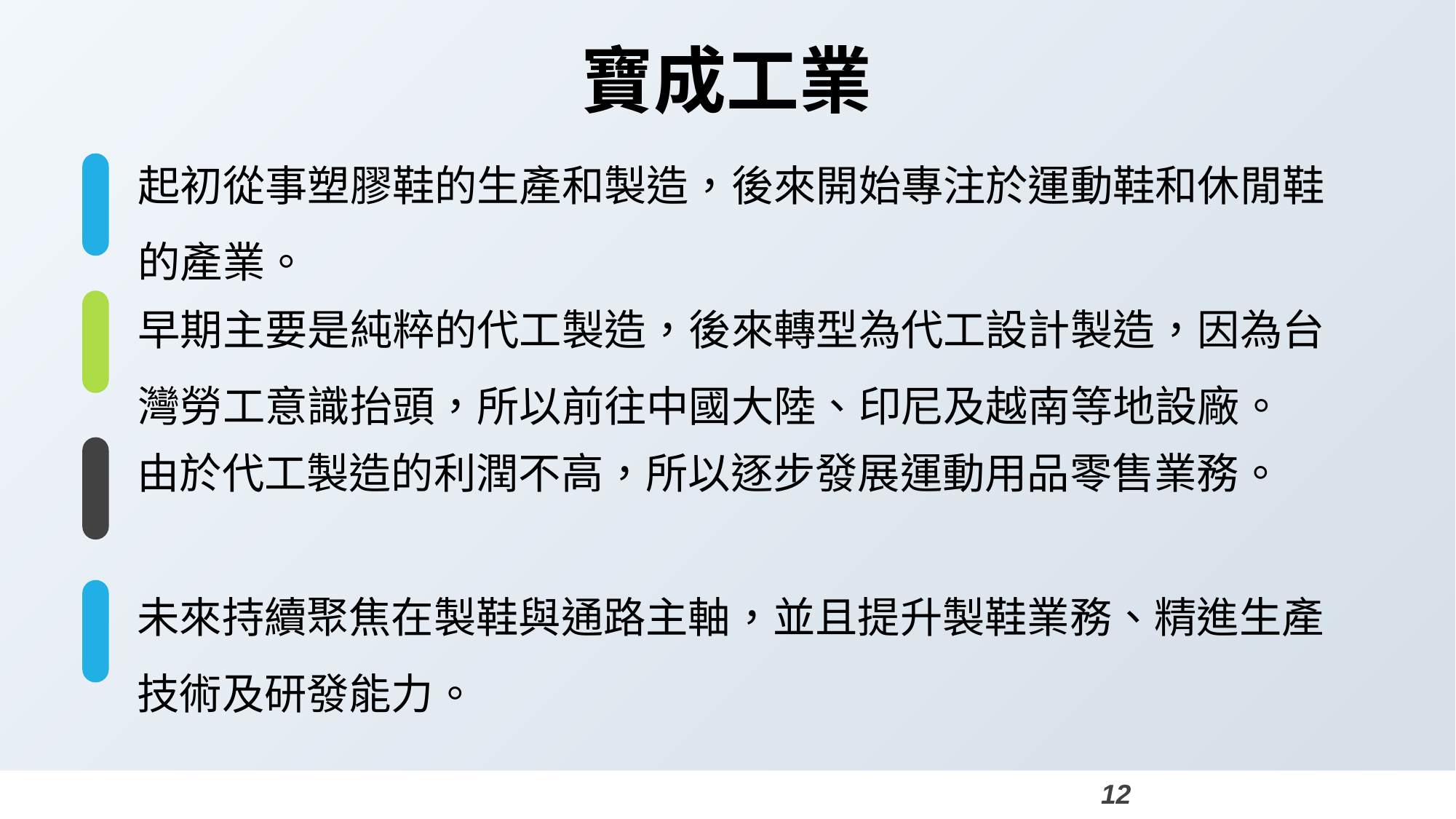

寶成工業
起初從事塑膠鞋的生產和製造，後來開始專注於運動鞋和休閒鞋的產業。

早期主要是純粹的代工製造，後來轉型為代工設計製造，因為台灣勞工意識抬頭，所以前往中國大陸、印尼及越南等地設廠。

由於代工製造的利潤不高，所以逐步發展運動用品零售業務。

未來持續聚焦在製鞋與通路主軸，並且提升製鞋業務、精進生產技術及研發能力。

12